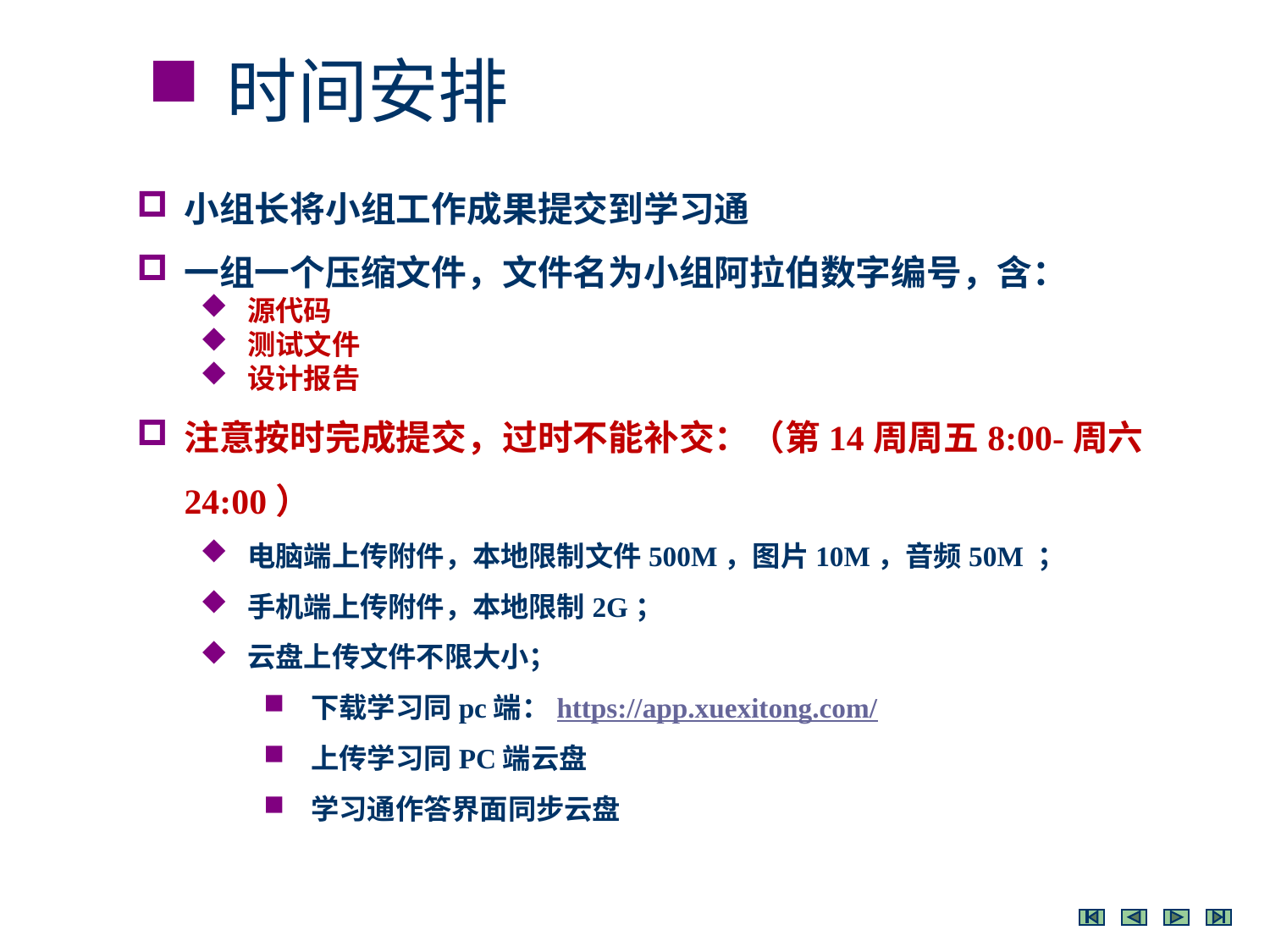

时间安排
小组长将小组工作成果提交到学习通
一组一个压缩文件，文件名为小组阿拉伯数字编号，含：
源代码
测试文件
设计报告
注意按时完成提交，过时不能补交：（第14周周五8:00-周六24:00）
电脑端上传附件，本地限制文件500M，图片10M，音频50M ；
手机端上传附件，本地限制2G；
云盘上传文件不限大小；
下载学习同pc端：https://app.xuexitong.com/
上传学习同PC端云盘
学习通作答界面同步云盘